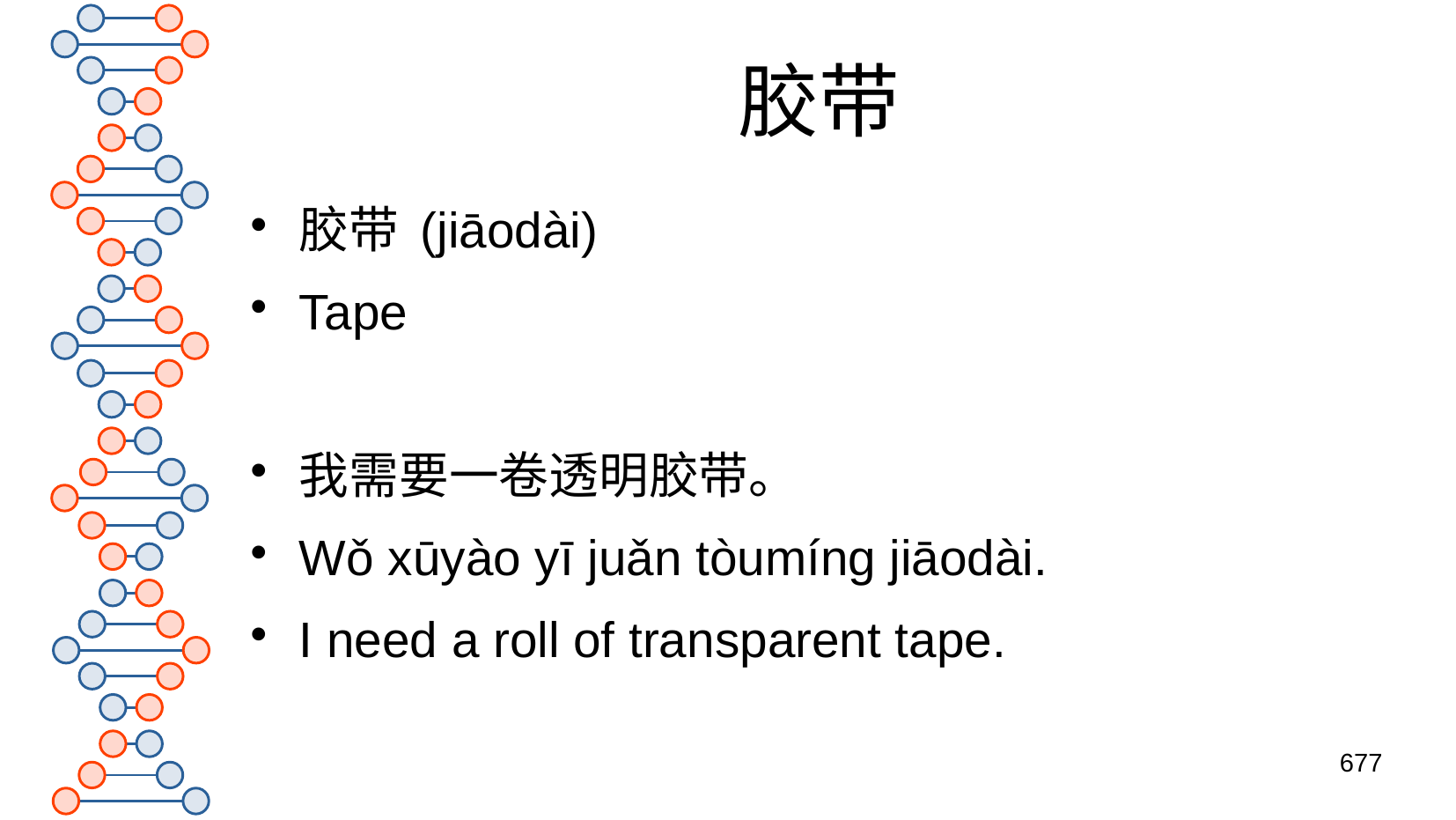

# 胶带
胶带 (jiāodài)
Tape

我需要一卷透明胶带。
Wǒ xūyào yī juǎn tòumíng jiāodài.
I need a roll of transparent tape.

677